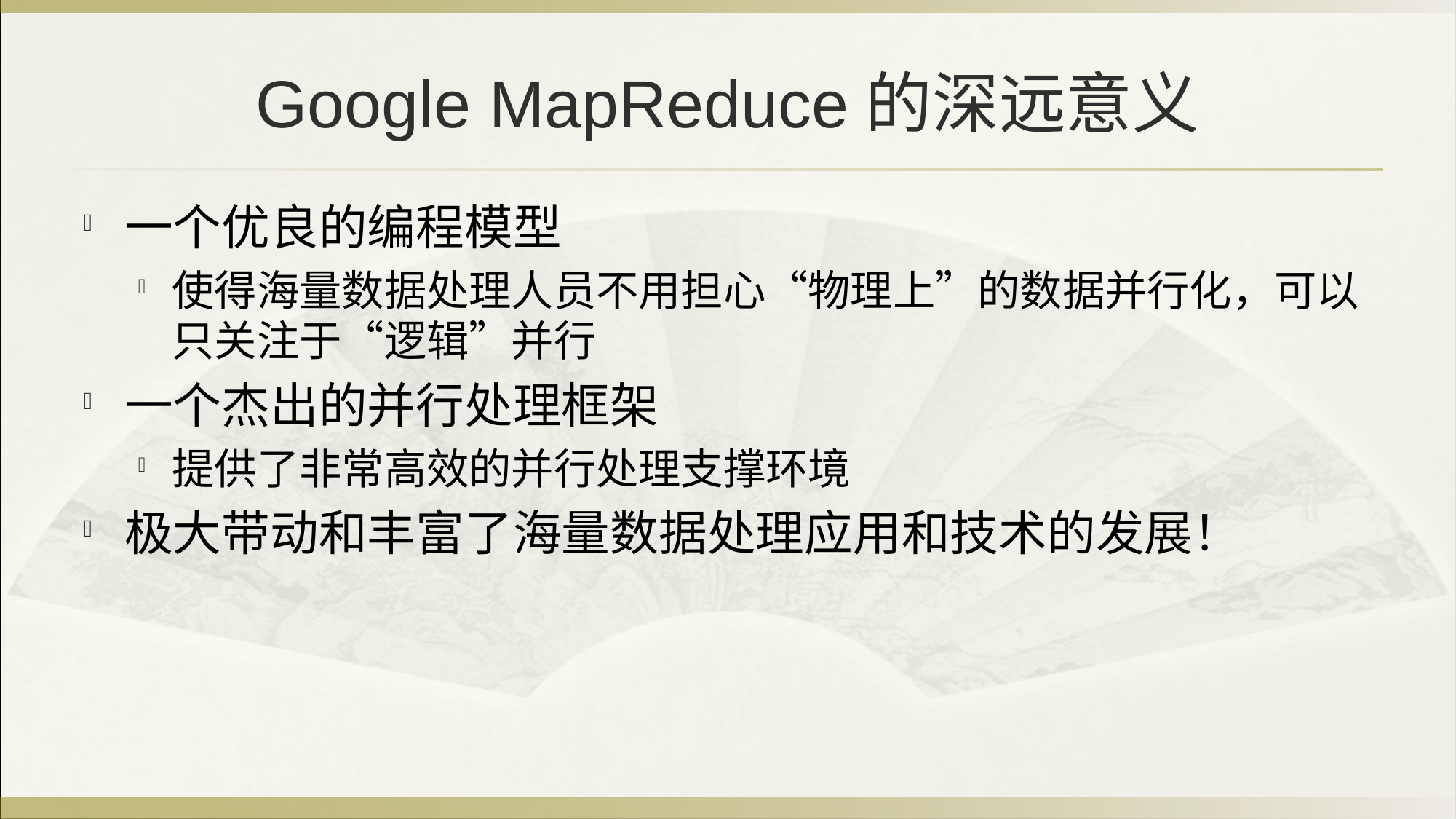

# Google MapReduce的深远意义
一个优良的编程模型
使得海量数据处理人员不用担心“物理上”的数据并行化，可以只关注于“逻辑”并行
一个杰出的并行处理框架
提供了非常高效的并行处理支撑环境
极大带动和丰富了海量数据处理应用和技术的发展！